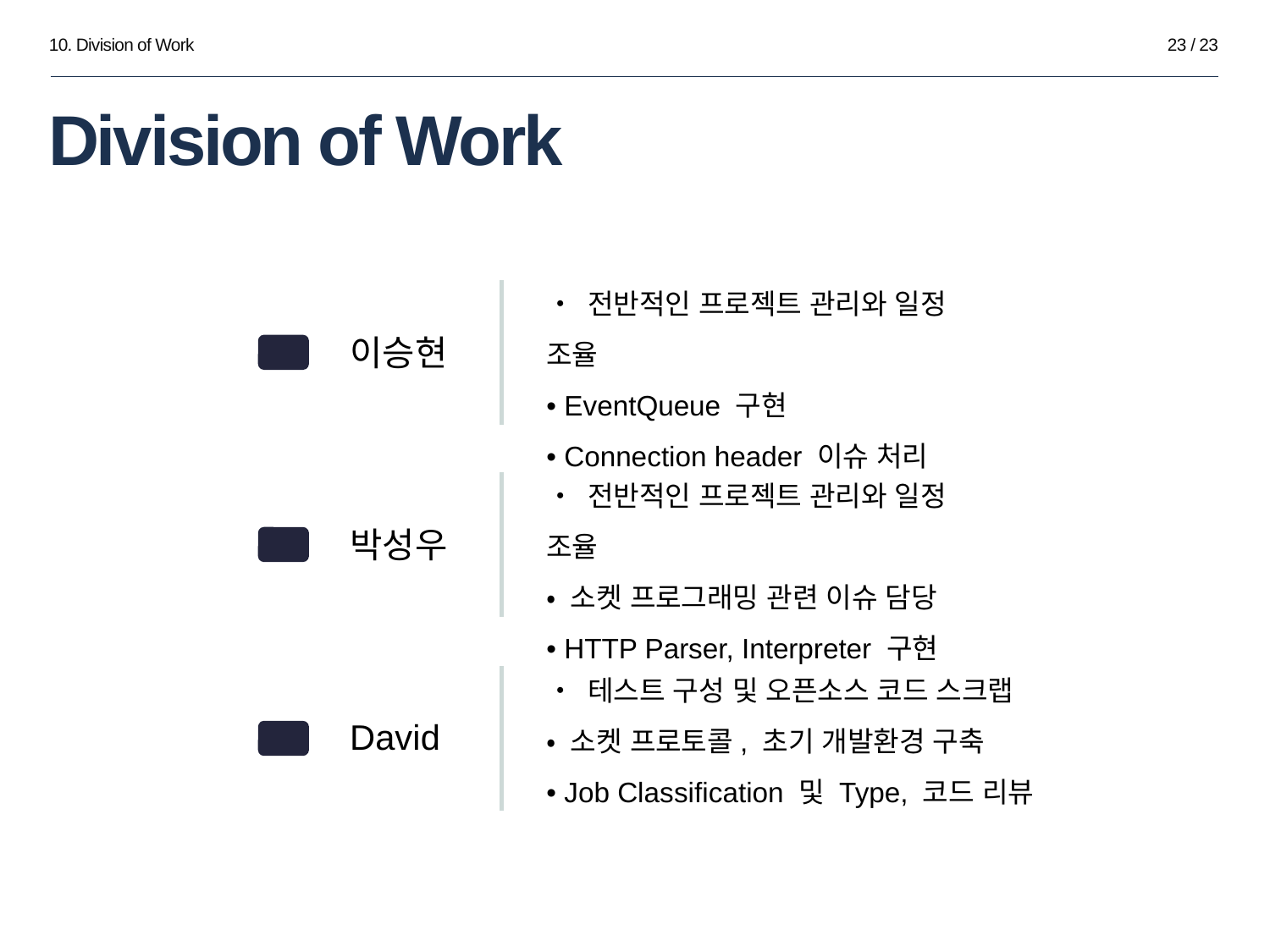

10. Division of Work
23 / 23
# Division of Work
• 전반적인 프로젝트 관리와 일정 조율
• EventQueue 구현
• Connection header 이슈 처리

이승현

• 전반적인 프로젝트 관리와 일정 조율
• 소켓 프로그래밍 관련 이슈 담당
• HTTP Parser, Interpreter 구현

박성우

• 테스트 구성 및 오픈소스 코드 스크랩
• 소켓 프로토콜, 초기 개발환경 구축
• Job Classification 및 Type, 코드 리뷰
David